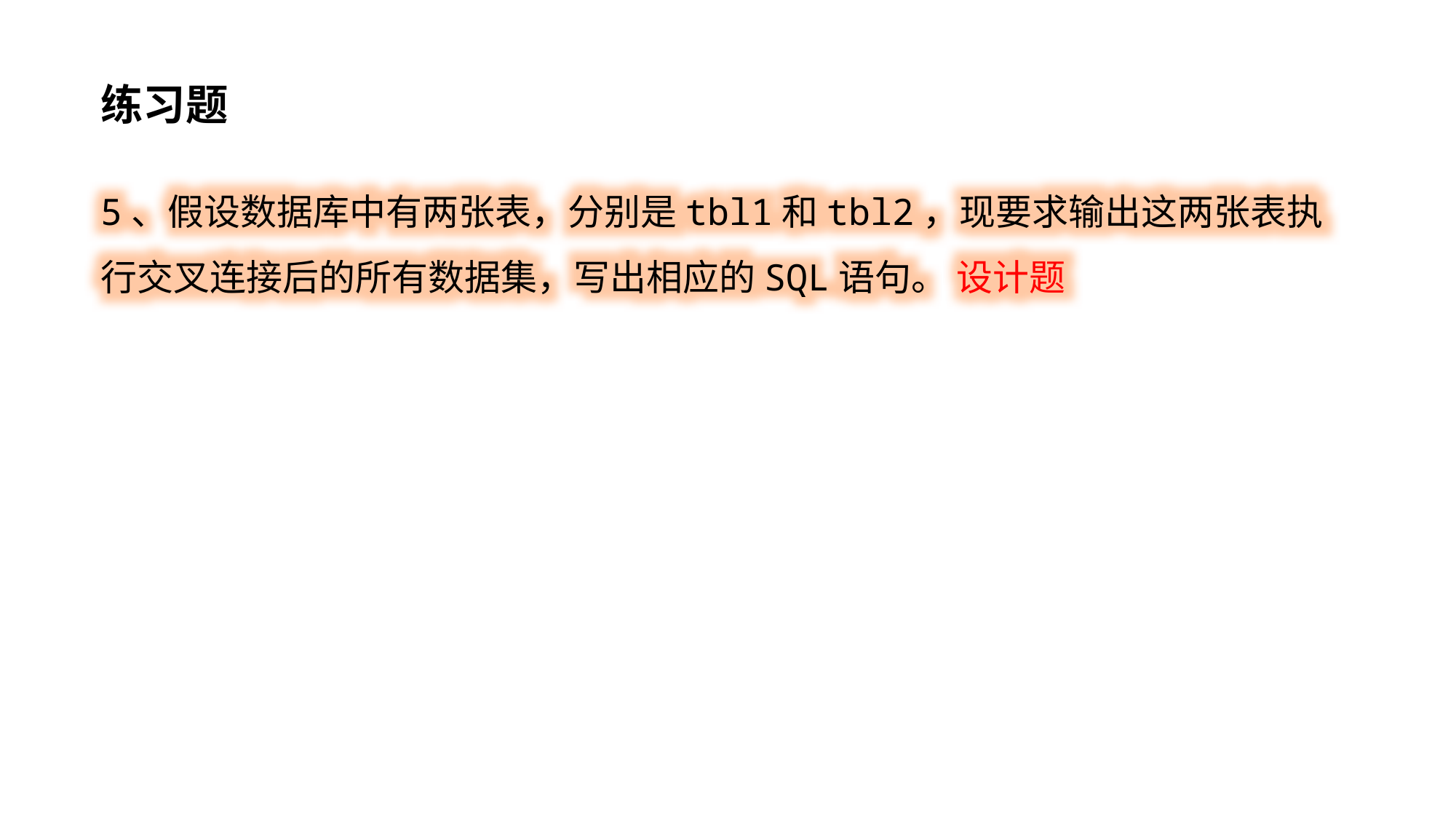

练习题
5、假设数据库中有两张表，分别是tbl1和tbl2，现要求输出这两张表执行交叉连接后的所有数据集，写出相应的SQL语句。 设计题